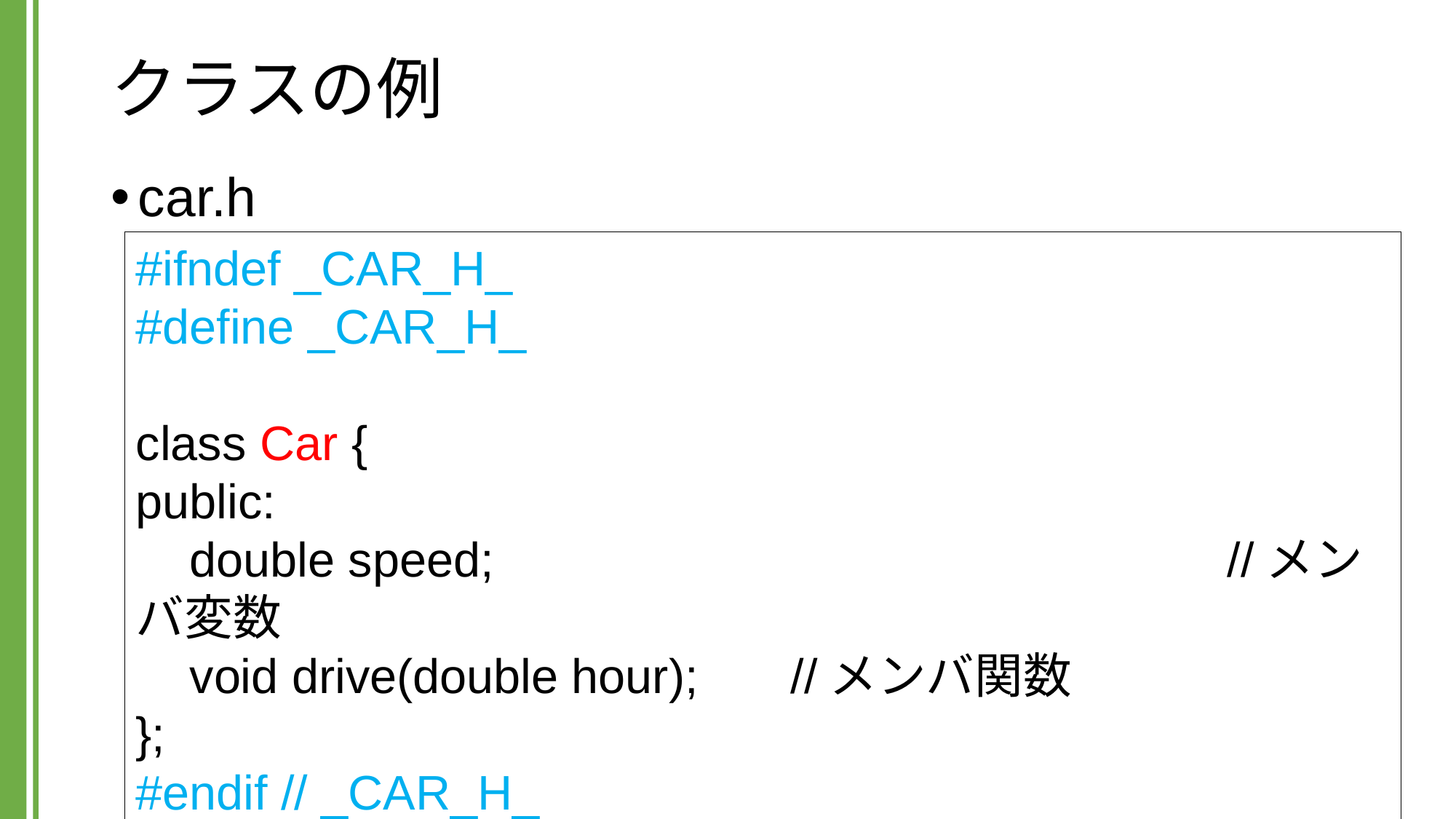

# クラスの例
car.h

#ifndef _CAR_H_
#define _CAR_H_
class Car {
public:
    double speed; 							//メンバ変数
    void drive(double hour);	//メンバ関数
};
#endif // _CAR_H_